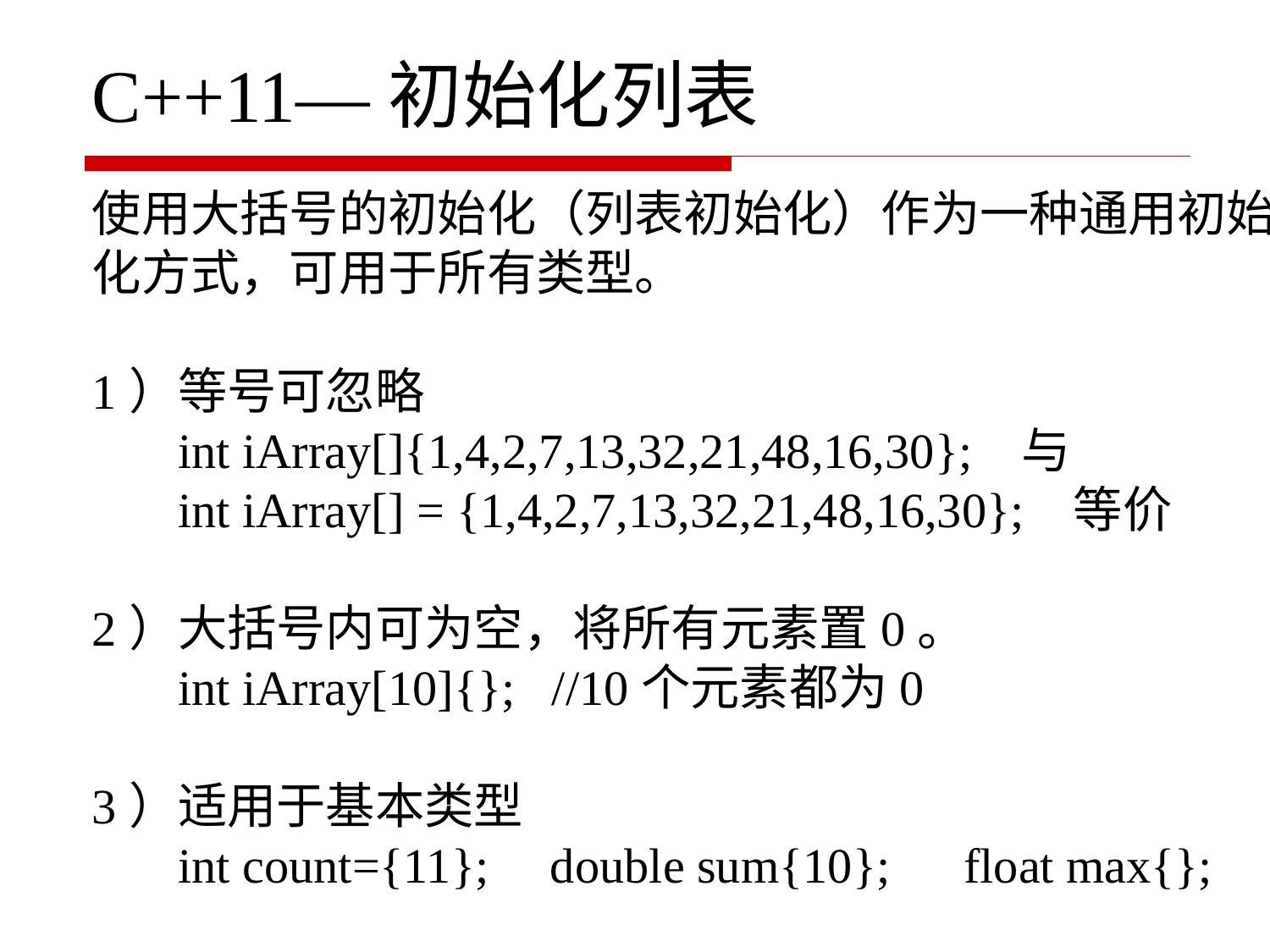

C++11—初始化列表
C++11的初始化列表
使用大括号的初始化（列表初始化）作为一种通用初始化方式，可用于所有类型。

1）等号可忽略
       int iArray[]{1,4,2,7,13,32,21,48,16,30};   与
       int iArray[] = {1,4,2,7,13,32,21,48,16,30};   等价

2）大括号内可为空，将所有元素置0。
       int iArray[10]{};   //10个元素都为0

3）适用于基本类型
       int count={11};     double sum{10};      float max{};